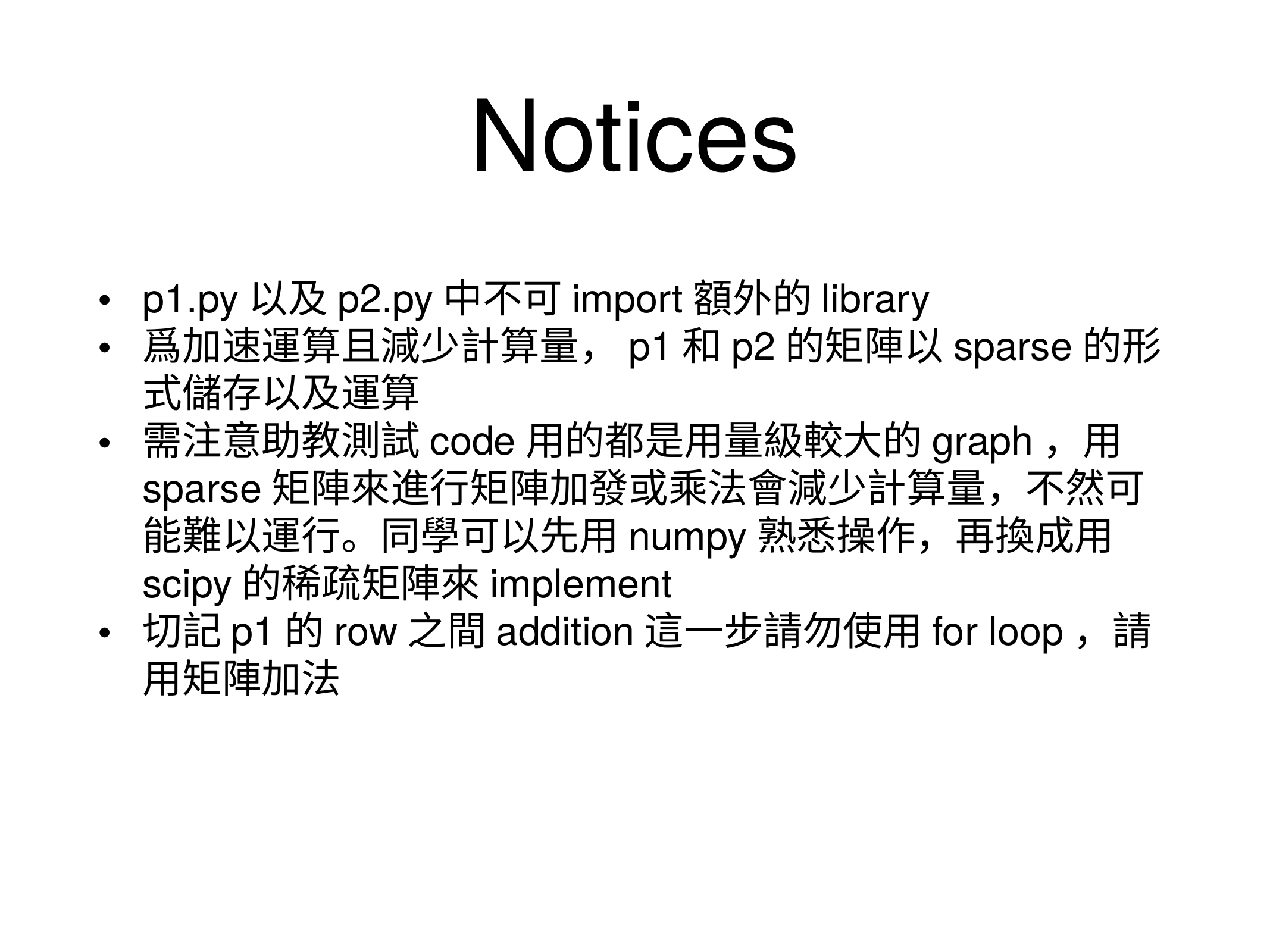

# Notices
p1.py以及p2.py中不可import額外的library
爲加速運算且減少計算量，p1和p2的矩陣以sparse的形式儲存以及運算
需注意助教測試code用的都是用量級較大的graph，用sparse矩陣來進行矩陣加發或乘法會減少計算量，不然可能難以運行。同學可以先用numpy熟悉操作，再換成用scipy的稀疏矩陣來implement
切記p1的row之間addition這一步請勿使用for loop，請用矩陣加法